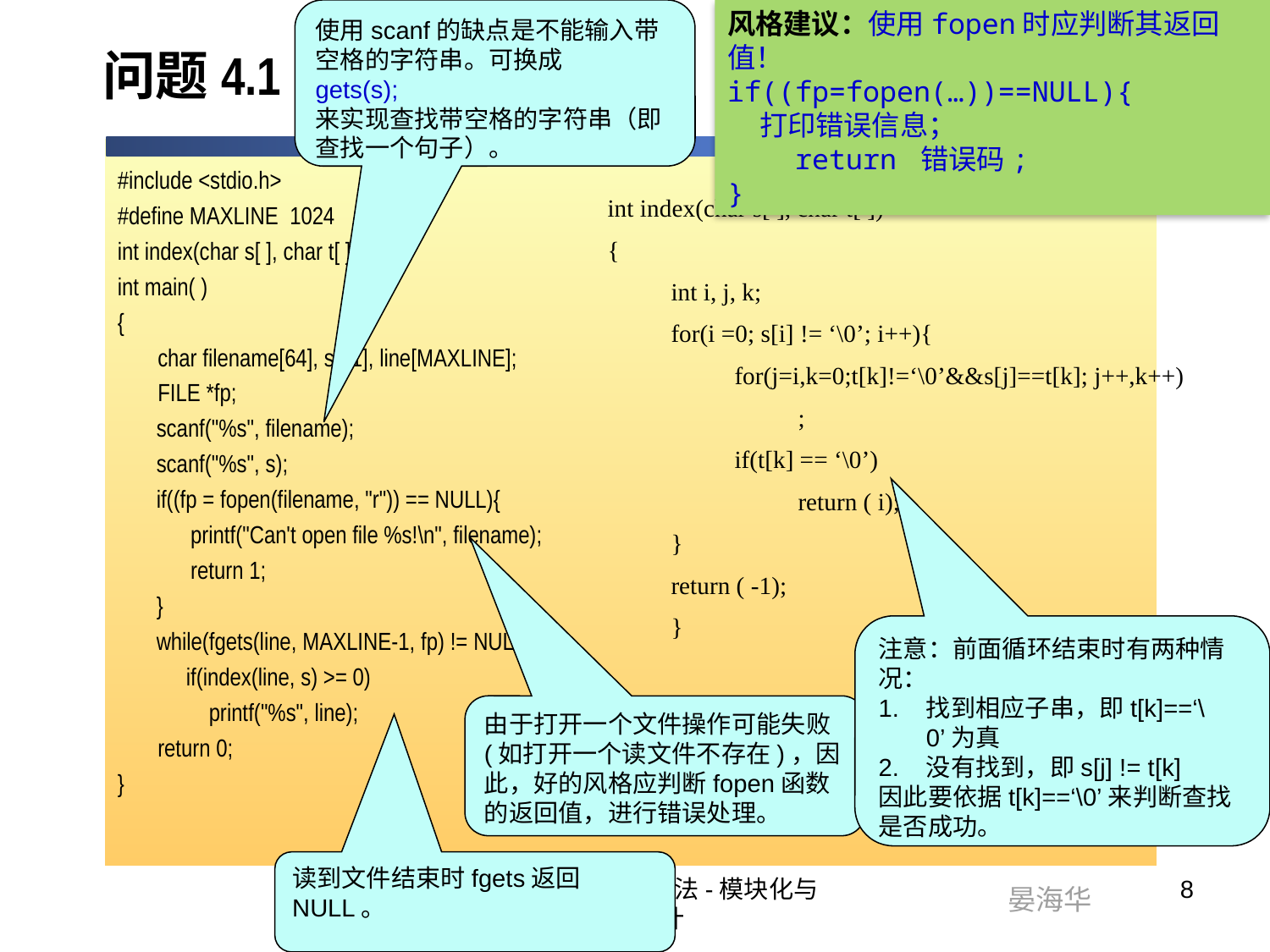

使用scanf的缺点是不能输入带空格的字符串。可换成
gets(s);
来实现查找带空格的字符串（即查找一个句子）。
风格建议：使用fopen时应判断其返回值！
if((fp=fopen(…))==NULL){
    打印错误信息；
    return 错误码;
}
# 问题4.1：代码实现
#include <stdio.h>
#define MAXLINE  1024
int index(char s[ ], char t[ ]);
int main( )
{
       char filename[64], s[81], line[MAXLINE];
       FILE *fp;
	scanf("%s", filename);
	scanf("%s", s);
	if((fp = fopen(filename, "r")) == NULL){
	      printf("Can't open file %s!\n", filename);
	      return 1;
	}
	while(fgets(line, MAXLINE-1, fp) != NULL)
            if(index(line, s) >= 0)
                printf("%s", line);
       return 0;
}
int index(char s[ ], char t[ ])
{
int i, j, k;
for(i =0; s[i] != ‘\0’; i++){
for(j=i,k=0;t[k]!=‘\0’&&s[j]==t[k]; j++,k++)
;
if(t[k] == ‘\0’)
return ( i);
}
return ( -1);
}
注意：前面循环结束时有两种情况：
找到相应子串，即t[k]==‘\0’为真
没有找到，即s[j] != t[k]
因此要依据t[k]==‘\0’来判断查找是否成功。
由于打开一个文件操作可能失败(如打开一个读文件不存在)，因此，好的风格应判断fopen函数的返回值，进行错误处理。
读到文件结束时fgets返回NULL。
第四讲：程序设计方法-模块化与算法设计
8